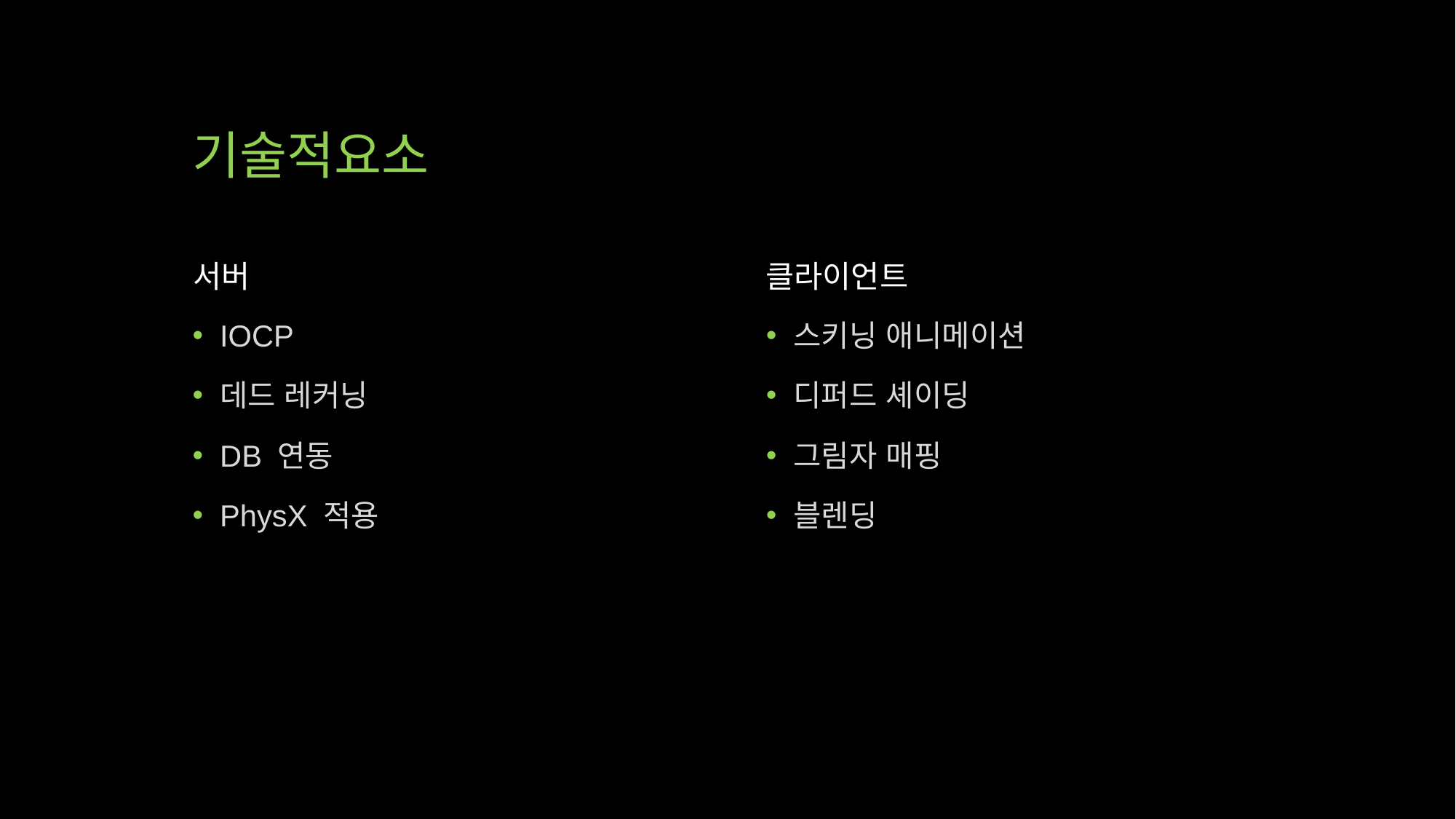

# 기술적요소

서버

클라이언트
IOCP
데드 레커닝
DB 연동
PhysX 적용

스키닝 애니메이션
디퍼드 셰이딩
그림자 매핑
블렌딩